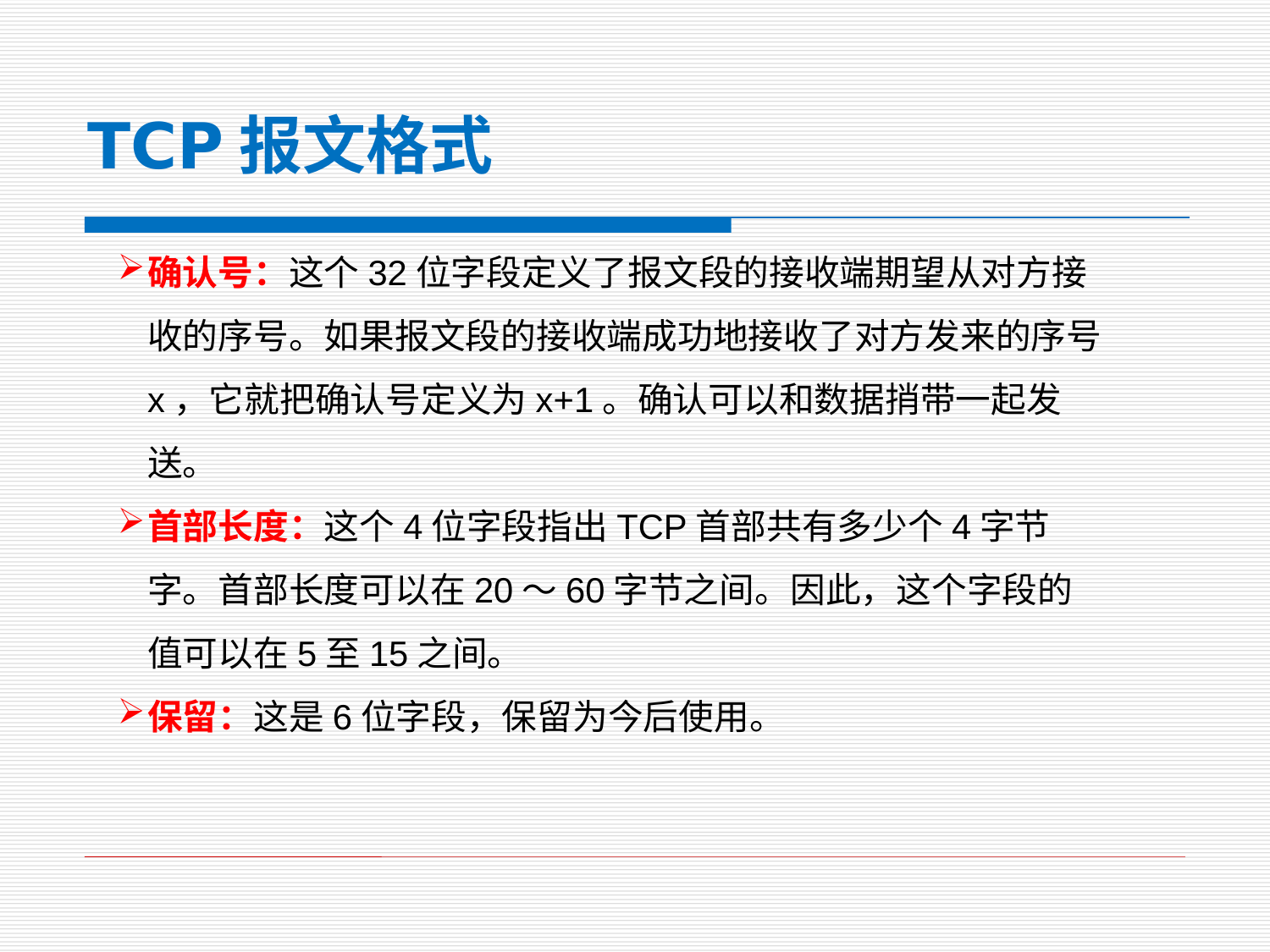

# TCP报文格式
确认号：这个32位字段定义了报文段的接收端期望从对方接收的序号。如果报文段的接收端成功地接收了对方发来的序号x，它就把确认号定义为x+1。确认可以和数据捎带一起发送。
首部长度：这个4位字段指出TCP首部共有多少个4字节字。首部长度可以在20～60字节之间。因此，这个字段的值可以在5至15之间。
保留：这是6位字段，保留为今后使用。